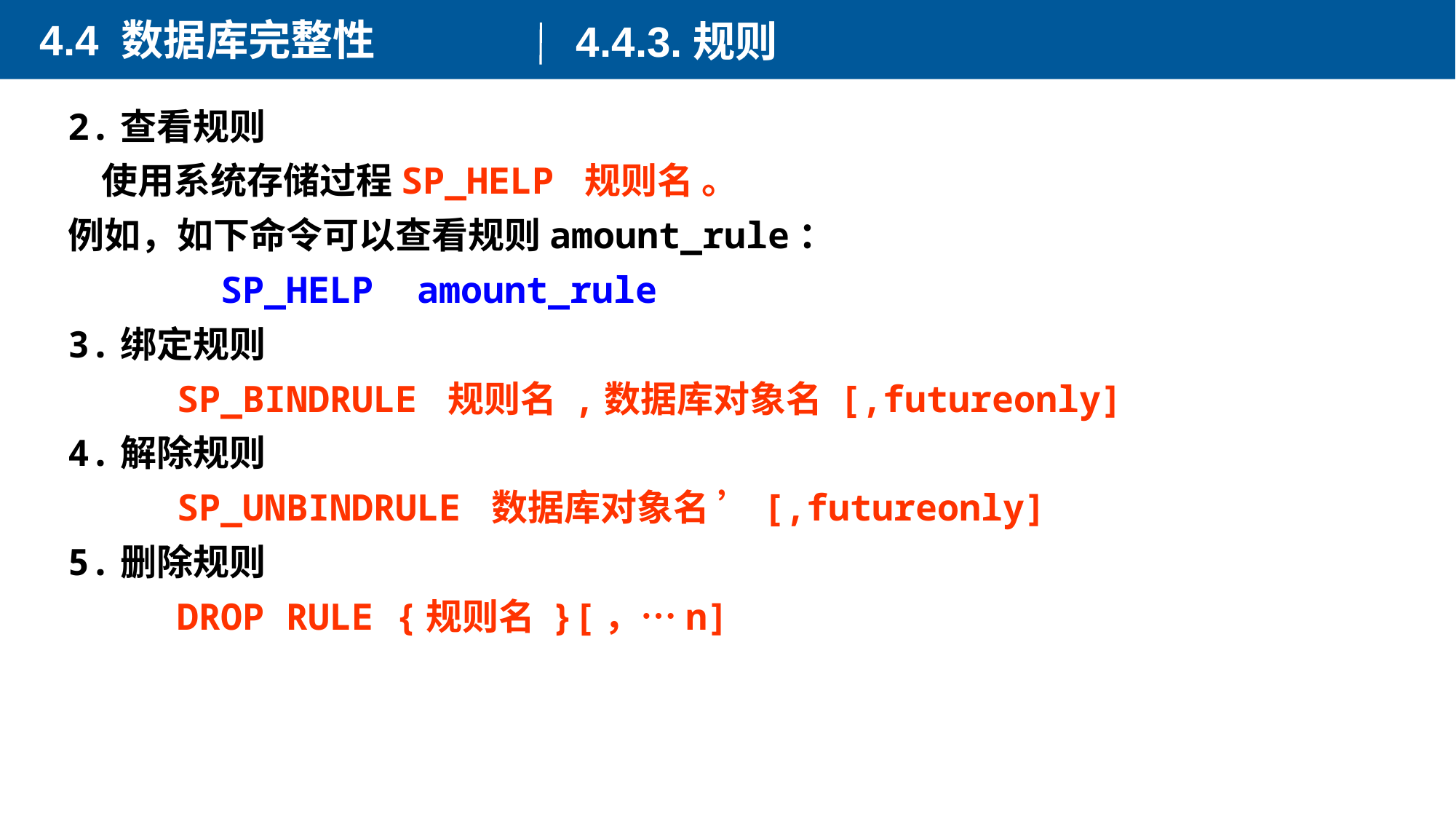

4.4 数据库完整性
4.4.3.规则
2.查看规则
   使用系统存储过程SP_HELP 规则名 。
例如，如下命令可以查看规则amount_rule：
       SP_HELP  amount_rule
3.绑定规则
     SP_BINDRULE 规则名 ,数据库对象名 [,futureonly]
4.解除规则
     SP_UNBINDRULE 数据库对象名 ’[,futureonly]
5.删除规则
     DROP RULE {规则名 }[，…n]